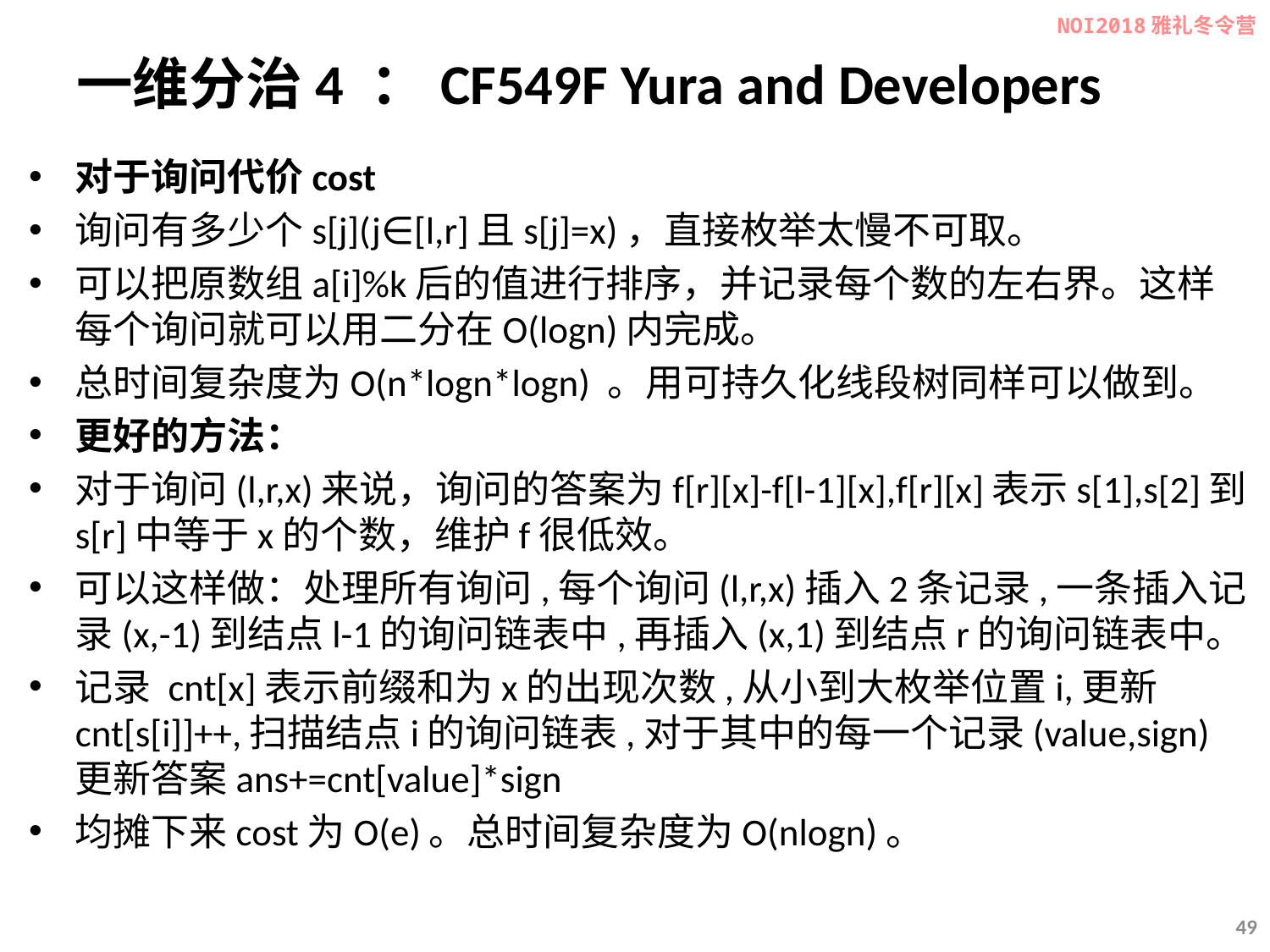

NOI2018雅礼冬令营
# 一维分治4 ：CF549F Yura and Developers
对于询问代价cost
询问有多少个s[j](j∈[l,r]且s[j]=x)，直接枚举太慢不可取。
可以把原数组a[i]%k后的值进行排序，并记录每个数的左右界。这样每个询问就可以用二分在O(logn)内完成。
总时间复杂度为O(n*logn*logn) 。用可持久化线段树同样可以做到。
更好的方法：
对于询问(l,r,x)来说，询问的答案为f[r][x]-f[l-1][x],f[r][x]表示s[1],s[2]到s[r]中等于x的个数，维护f很低效。
可以这样做：处理所有询问,每个询问(l,r,x)插入2条记录,一条插入记录(x,-1)到结点l-1的询问链表中,再插入(x,1)到结点r的询问链表中。
记录 cnt[x]表示前缀和为x的出现次数,从小到大枚举位置i,更新cnt[s[i]]++,扫描结点i的询问链表,对于其中的每一个记录(value,sign)更新答案ans+=cnt[value]*sign
均摊下来cost为O(e)。总时间复杂度为O(nlogn)。
49